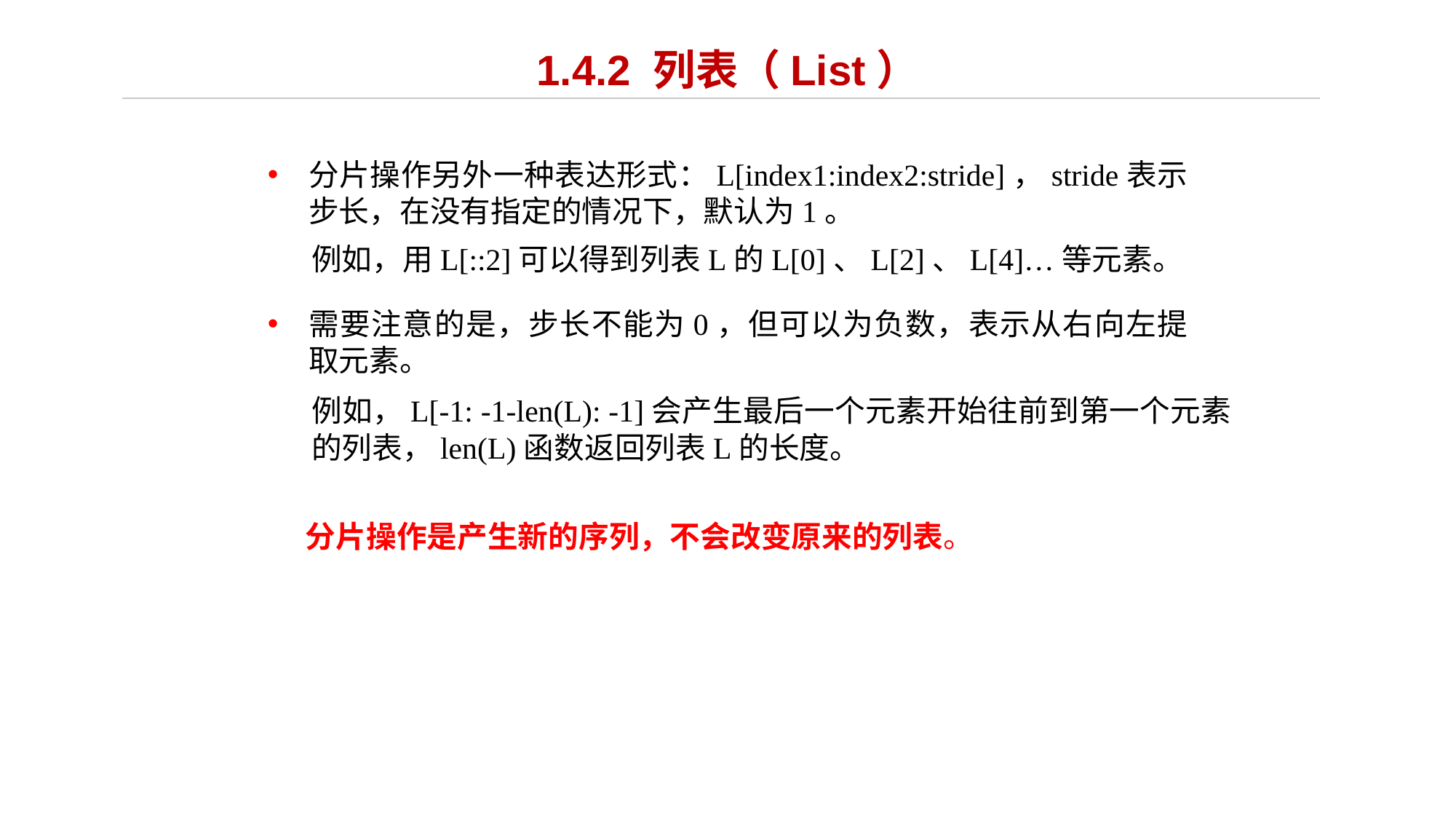

# 1.4.2 列表（List）
分片操作另外一种表达形式：L[index1:index2:stride]，stride表示步长，在没有指定的情况下，默认为1。
例如，用L[::2]可以得到列表L的L[0]、L[2]、L[4]…等元素。
需要注意的是，步长不能为0，但可以为负数，表示从右向左提取元素。
例如，L[-1: -1-len(L): -1]会产生最后一个元素开始往前到第一个元素的列表，len(L)函数返回列表L的长度。
分片操作是产生新的序列，不会改变原来的列表。